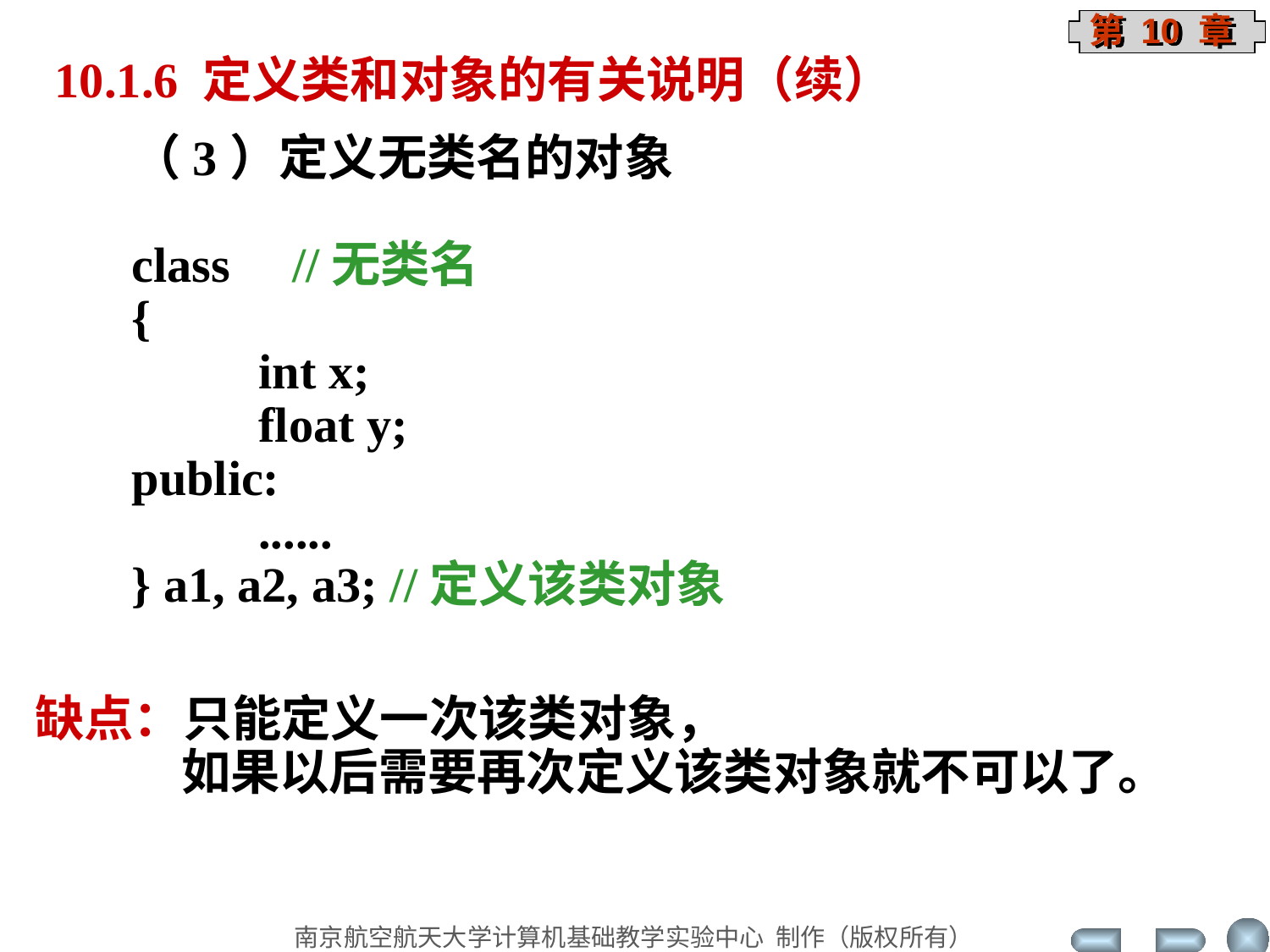

10.1.6 定义类和对象的有关说明（续）
（3）定义无类名的对象

class     //无类名
{
	int x;
	float y;
public:
	......
} a1, a2, a3; //定义该类对象
缺点：只能定义一次该类对象，
            如果以后需要再次定义该类对象就不可以了。